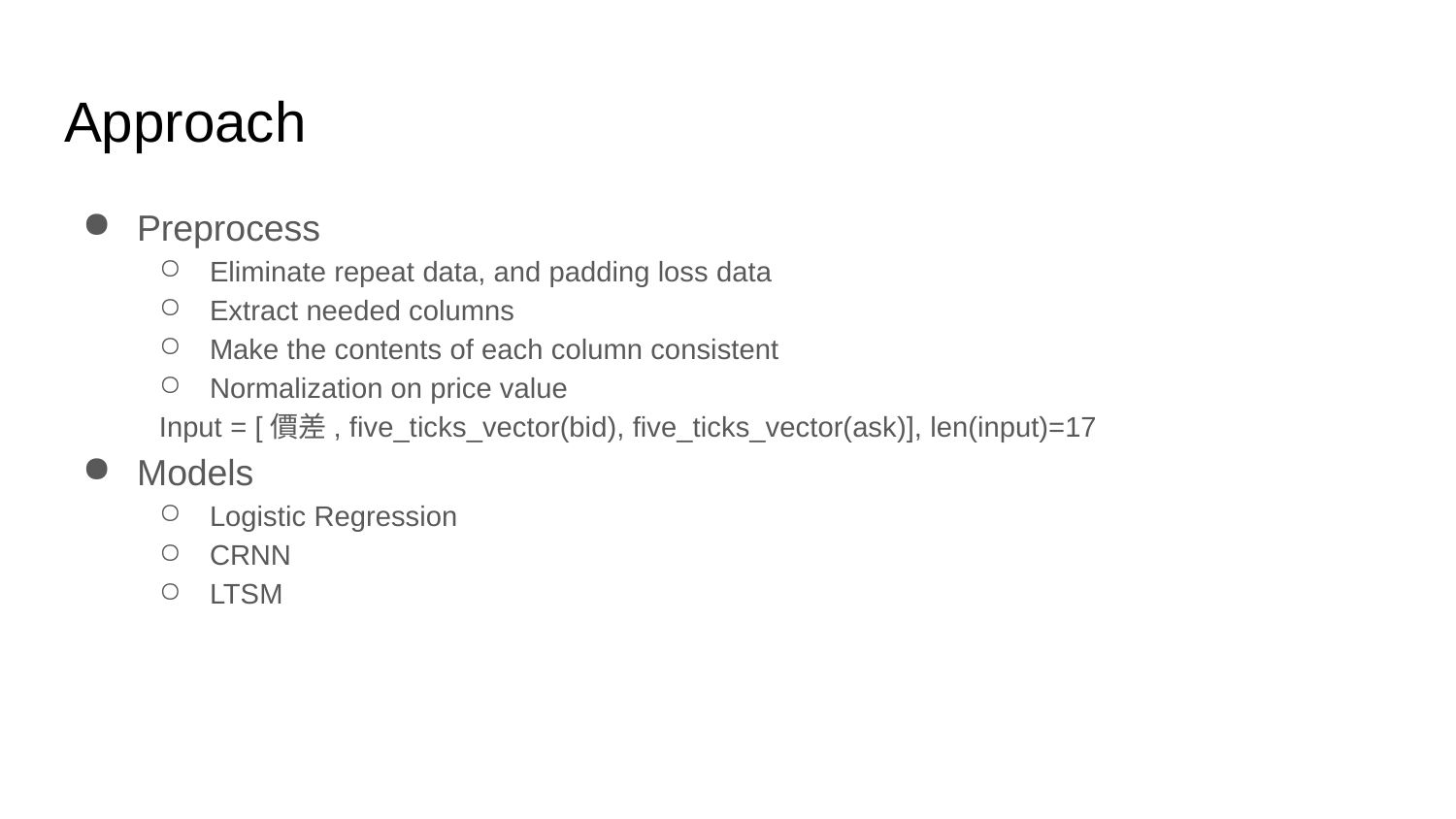

# Approach
Preprocess
Eliminate repeat data, and padding loss data
Extract needed columns
Make the contents of each column consistent
Normalization on price value
Input = [價差, five_ticks_vector(bid), five_ticks_vector(ask)], len(input)=17
Models
Logistic Regression
CRNN
LTSM